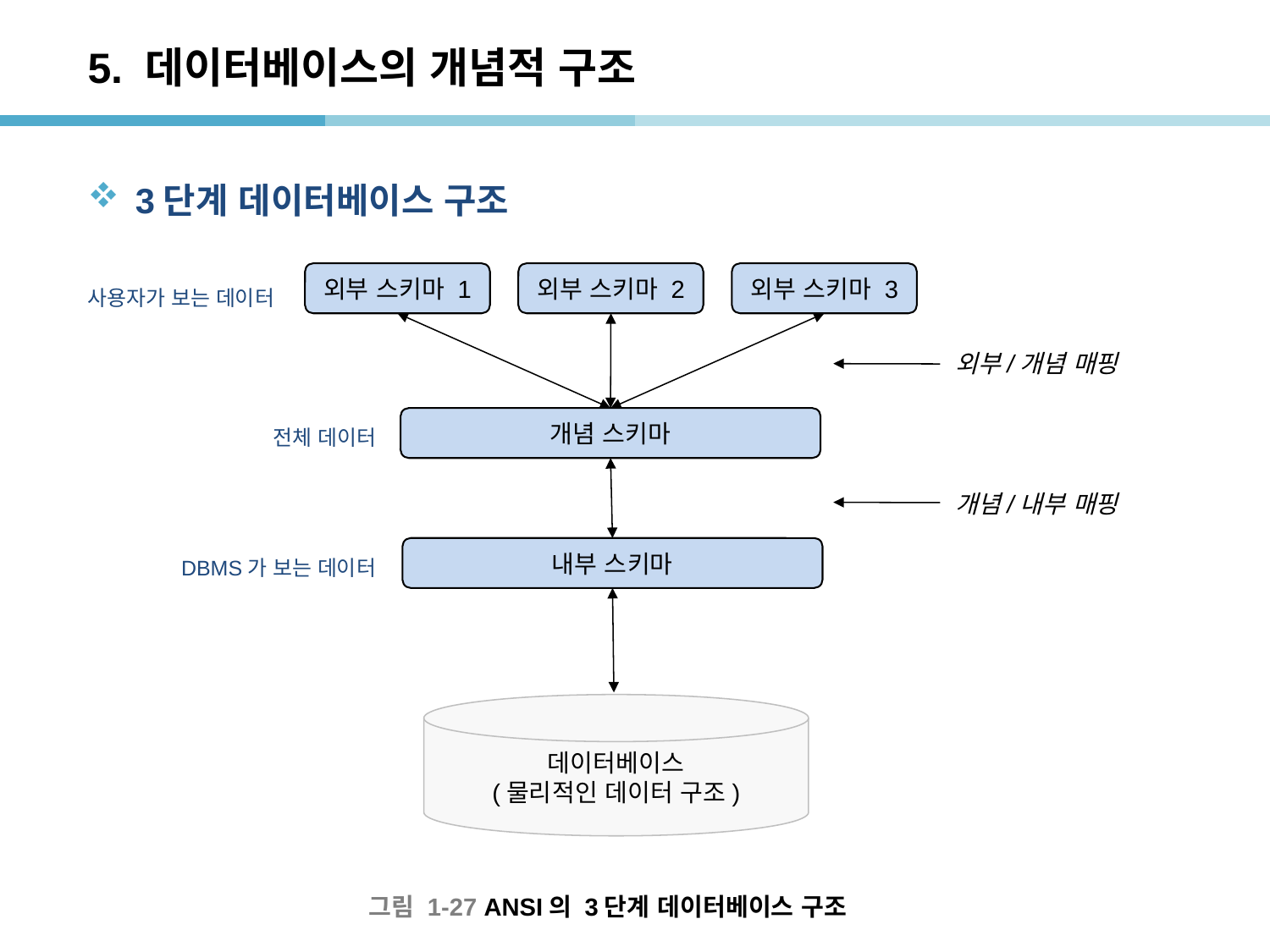

# 5. 데이터베이스의 개념적 구조
3단계 데이터베이스 구조
외부 스키마 1
외부 스키마 2
외부 스키마 3
사용자가 보는 데이터
외부/개념 매핑
개념 스키마
전체 데이터
개념/내부 매핑
내부 스키마
DBMS가 보는 데이터
데이터베이스
(물리적인 데이터 구조)
그림 1-27 ANSI의 3단계 데이터베이스 구조